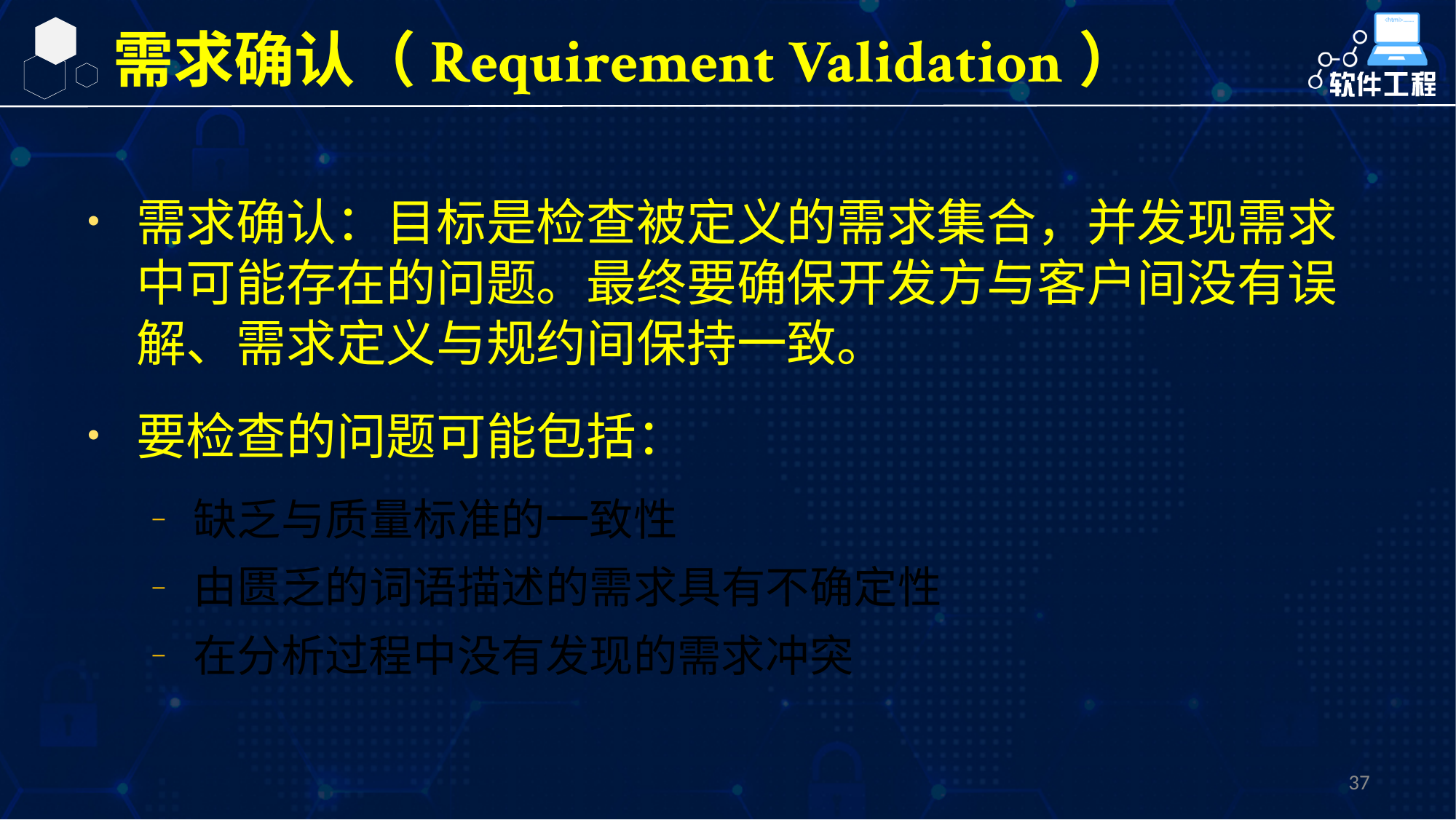

需求确认（Requirement Validation）
需求确认：目标是检查被定义的需求集合，并发现需求中可能存在的问题。最终要确保开发方与客户间没有误解、需求定义与规约间保持一致。
要检查的问题可能包括：
缺乏与质量标准的一致性
由匮乏的词语描述的需求具有不确定性
在分析过程中没有发现的需求冲突
37